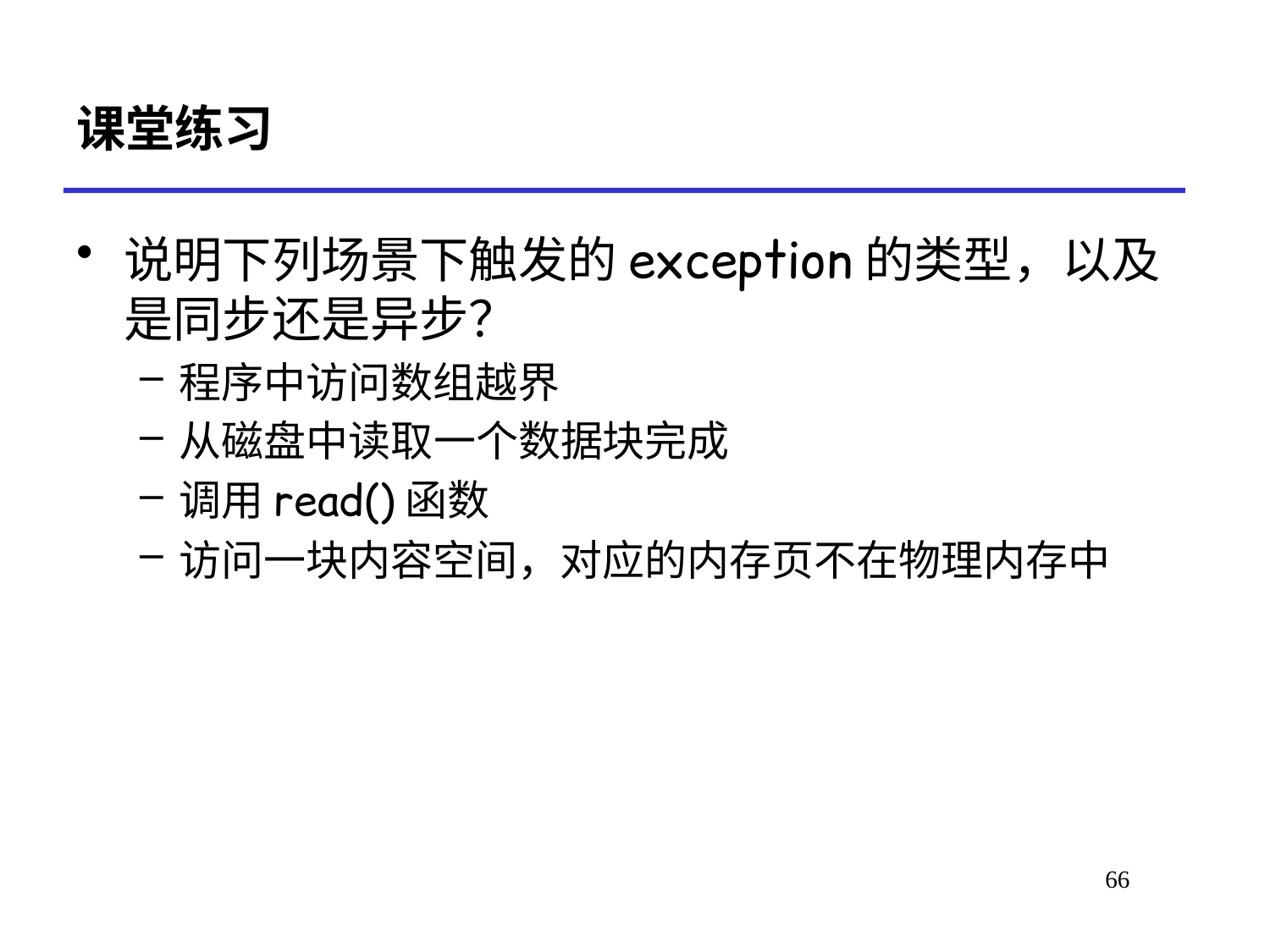

# 课堂练习
说明下列场景下触发的exception的类型，以及是同步还是异步？
程序中访问数组越界
从磁盘中读取一个数据块完成
调用read()函数
访问一块内容空间，对应的内存页不在物理内存中
66